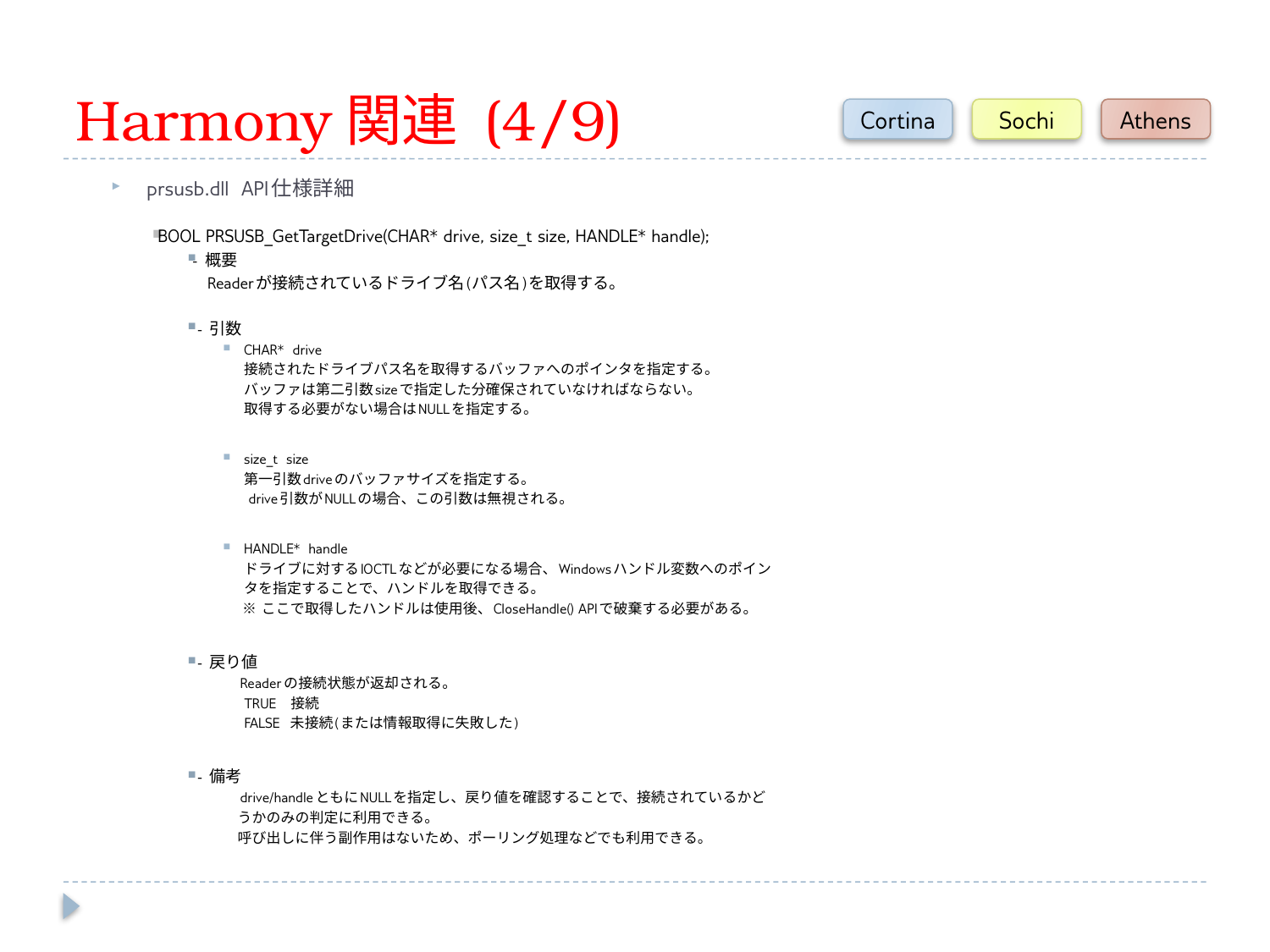

# Harmony関連 (4/9)
Cortina
Sochi
Athens
prsusb.dll  API仕様詳細

BOOL PRSUSB_GetTargetDrive(CHAR* drive, size_t size, HANDLE* handle);
- 概要
    Readerが接続されているドライブ名(パス名)を取得する。

 - 引数
    CHAR*  drive
      接続されたドライブパス名を取得するバッファへのポインタを指定する。
      バッファは第二引数sizeで指定した分確保されていなければならない。
      取得する必要がない場合はNULLを指定する。

    size_t  size
      第一引数driveのバッファサイズを指定する。
      drive引数がNULLの場合、この引数は無視される。

    HANDLE*  handle
      ドライブに対するIOCTLなどが必要になる場合、Windowsハンドル変数へのポイン
      タを指定することで、ハンドルを取得できる。
      ※ ここで取得したハンドルは使用後、CloseHandle() APIで破棄する必要がある。

 - 戻り値
    Readerの接続状態が返却される。
     TRUE   接続
     FALSE  未接続(または情報取得に失敗した)

 - 備考
    drive/handleともにNULLを指定し、戻り値を確認することで、接続されているかど
    うかのみの判定に利用できる。
    呼び出しに伴う副作用はないため、ポーリング処理などでも利用できる。